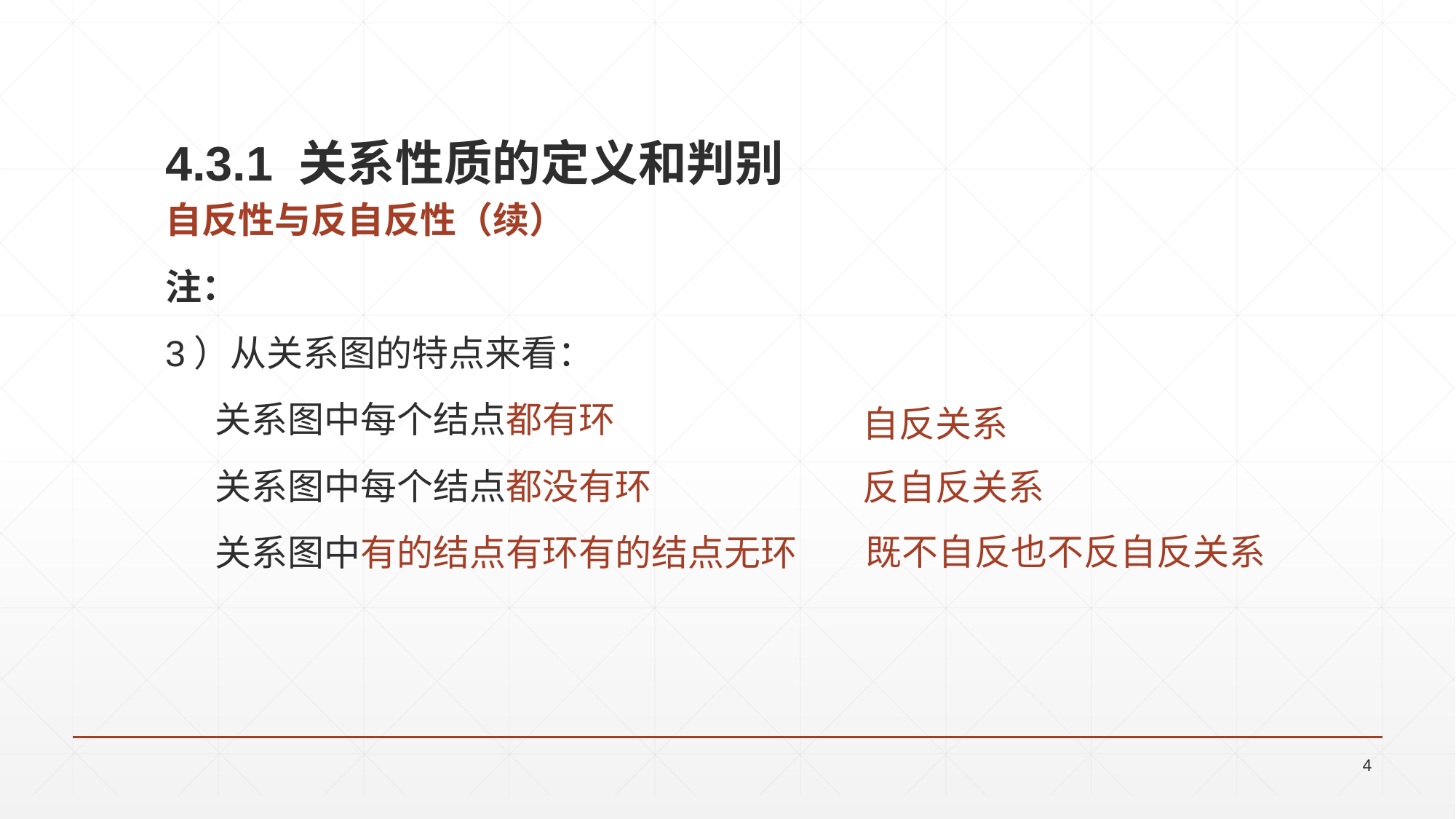

4.3.1 关系性质的定义和判别
自反性与反自反性（续）
注：
3）从关系图的特点来看：
     关系图中每个结点都有环
     关系图中每个结点都没有环
     关系图中有的结点有环有的结点无环
自反关系
反自反关系
 既不自反也不反自反关系
4